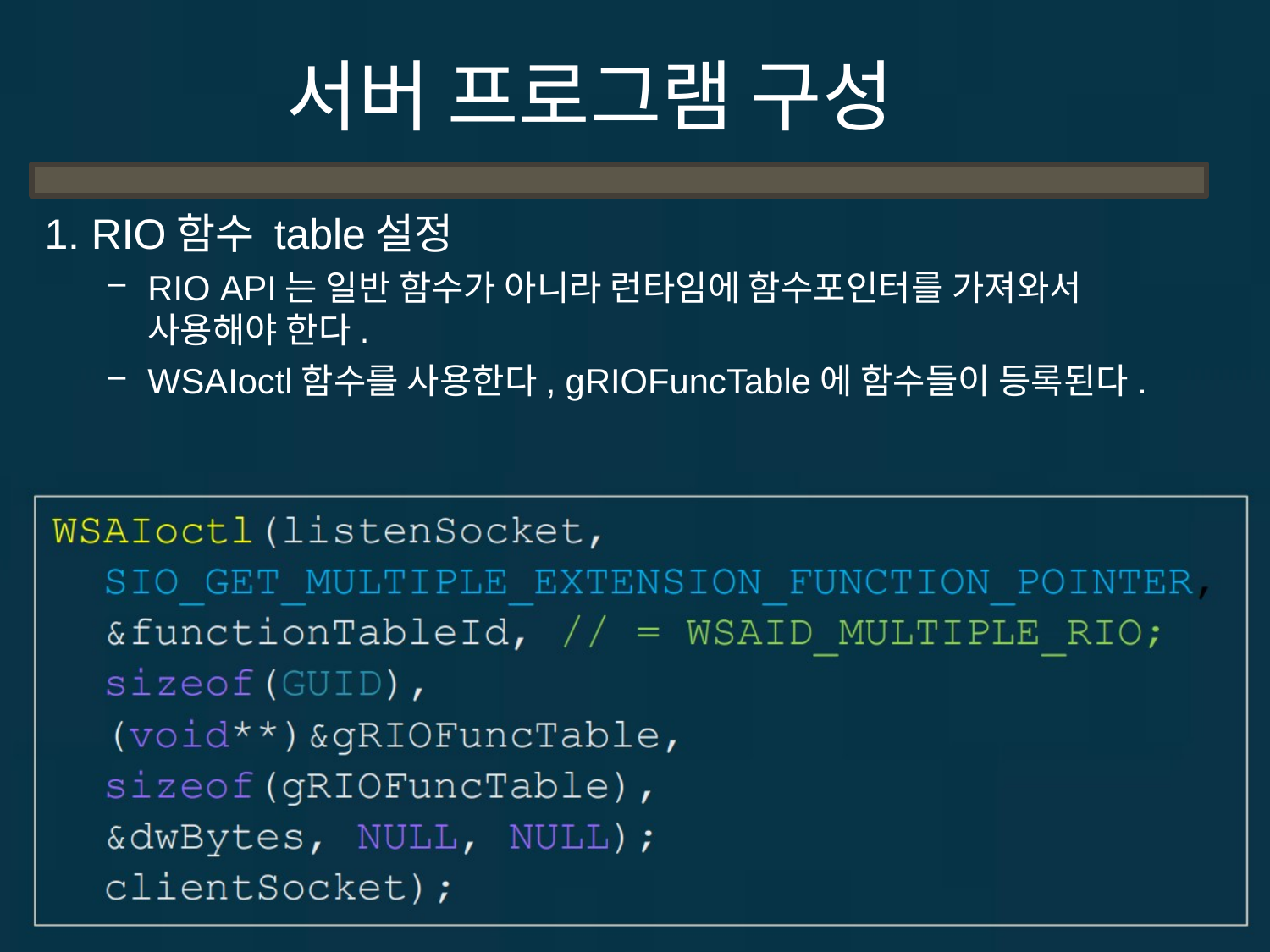

# 서버 프로그램 구성
RIO함수 table설정
RIO API는 일반 함수가 아니라 런타임에 함수포인터를 가져와서  사용해야 한다.
WSAIoctl함수를 사용한다, gRIOFuncTable에 함수들이 등록된다.